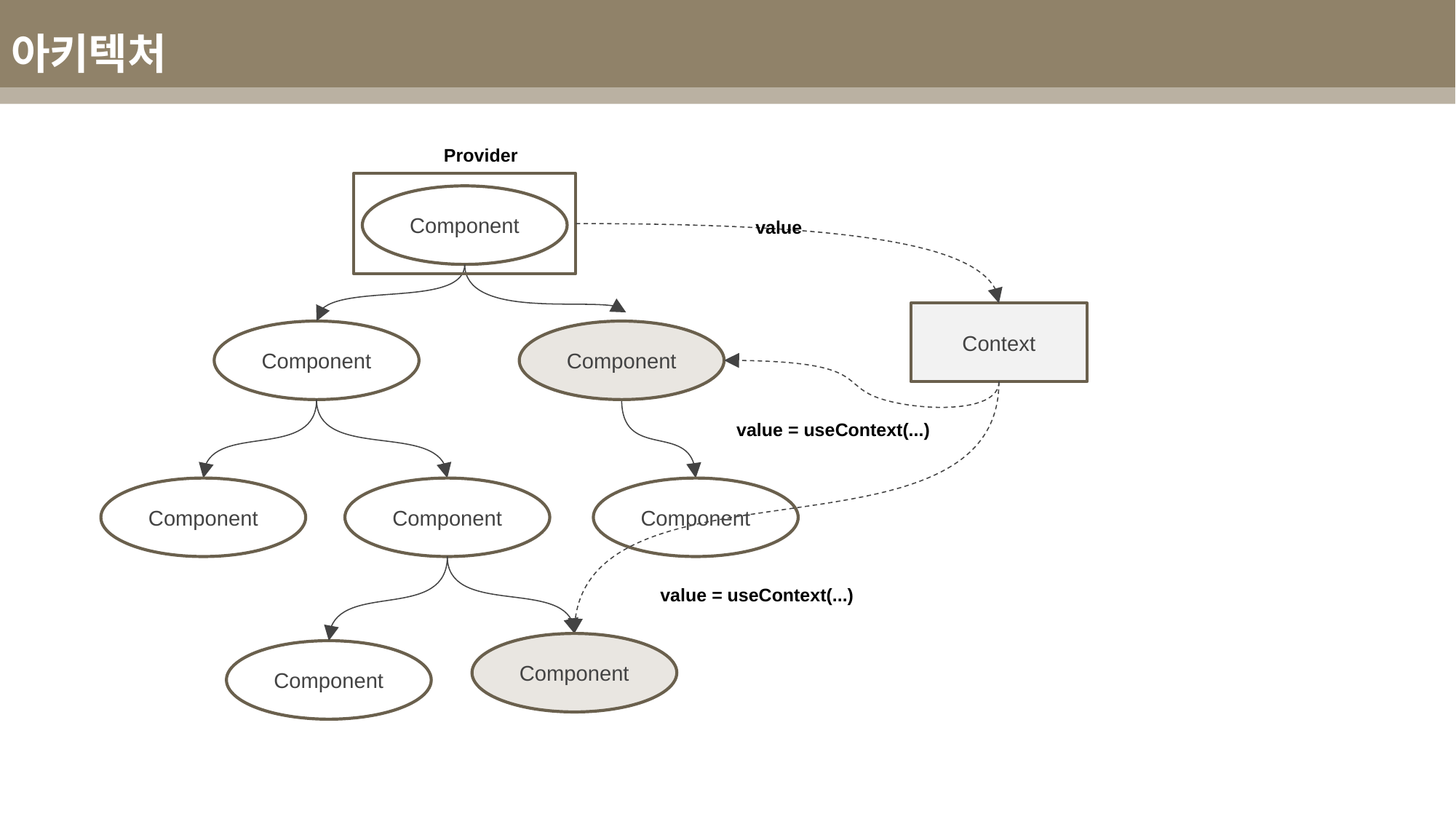

아키텍처
Provider

Component
value
Context
Component
Component
value = useContext(...)
Component
Component
Component
value = useContext(...)
Component
Component